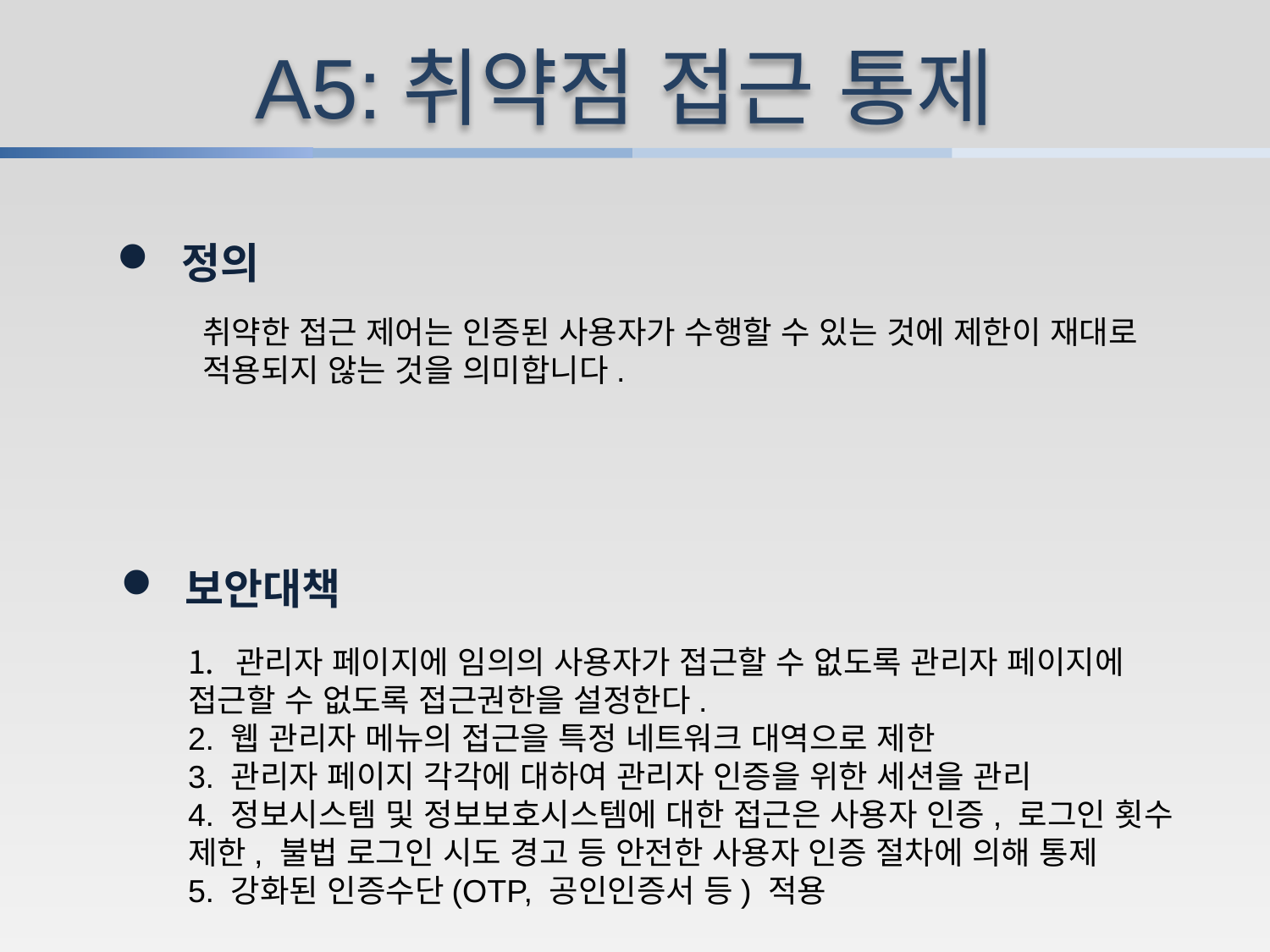

A5:취약점 접근 통제

 정의
취약한 접근 제어는 인증된 사용자가 수행할 수 있는 것에 제한이 재대로
적용되지 않는 것을 의미합니다.
 보안대책
관리자 페이지에 임의의 사용자가 접근할 수 없도록 관리자 페이지에
접근할 수 없도록 접근권한을 설정한다.
2. 웹 관리자 메뉴의 접근을 특정 네트워크 대역으로 제한
3. 관리자 페이지 각각에 대하여 관리자 인증을 위한 세션을 관리
4. 정보시스템 및 정보보호시스템에 대한 접근은 사용자 인증, 로그인 횟수
제한, 불법 로그인 시도 경고 등 안전한 사용자 인증 절차에 의해 통제
5. 강화된 인증수단(OTP, 공인인증서 등) 적용